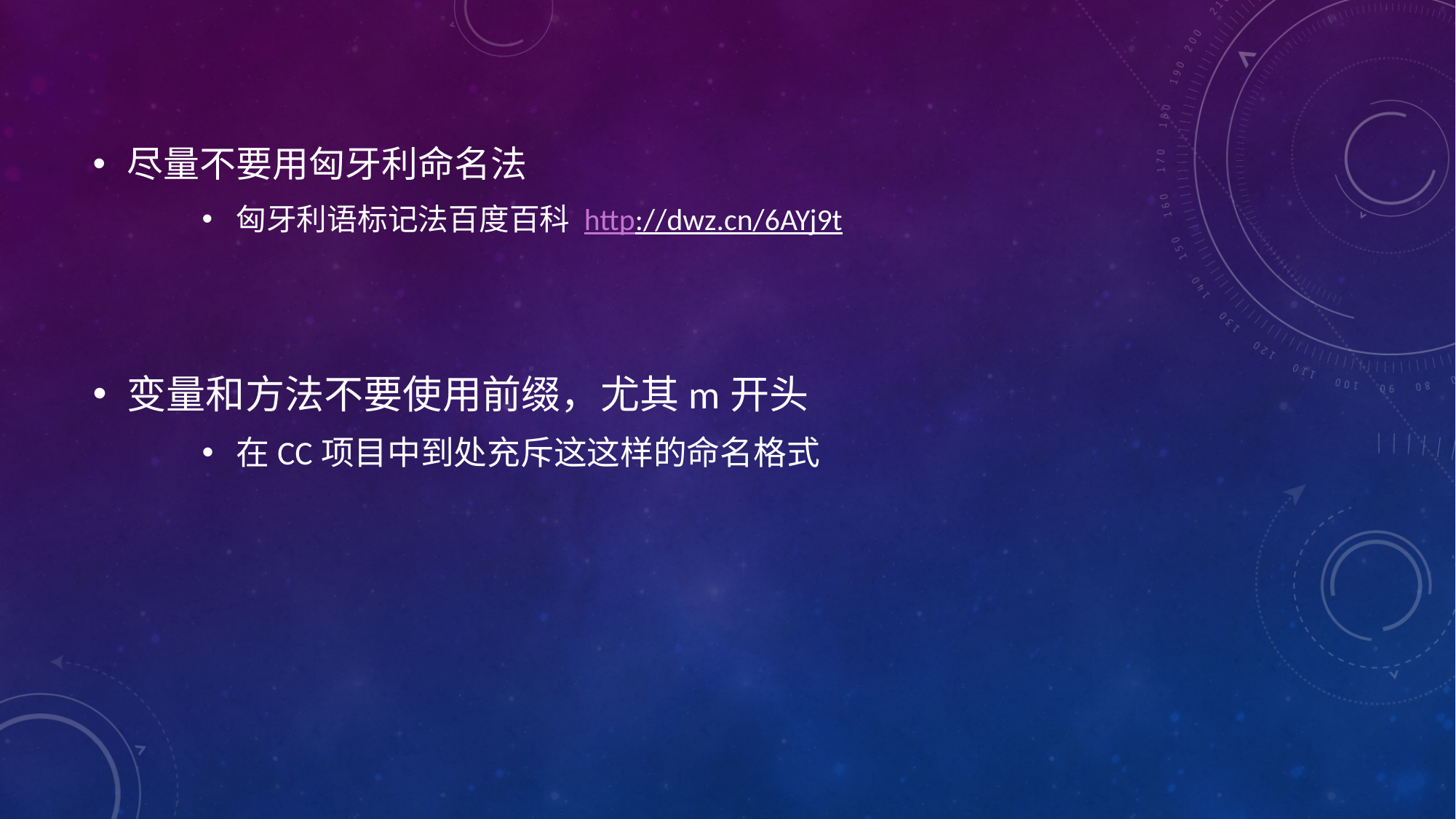

尽量不要用匈牙利命名法
匈牙利语标记法百度百科 http://dwz.cn/6AYj9t

变量和方法不要使用前缀，尤其m开头
在CC项目中到处充斥这这样的命名格式